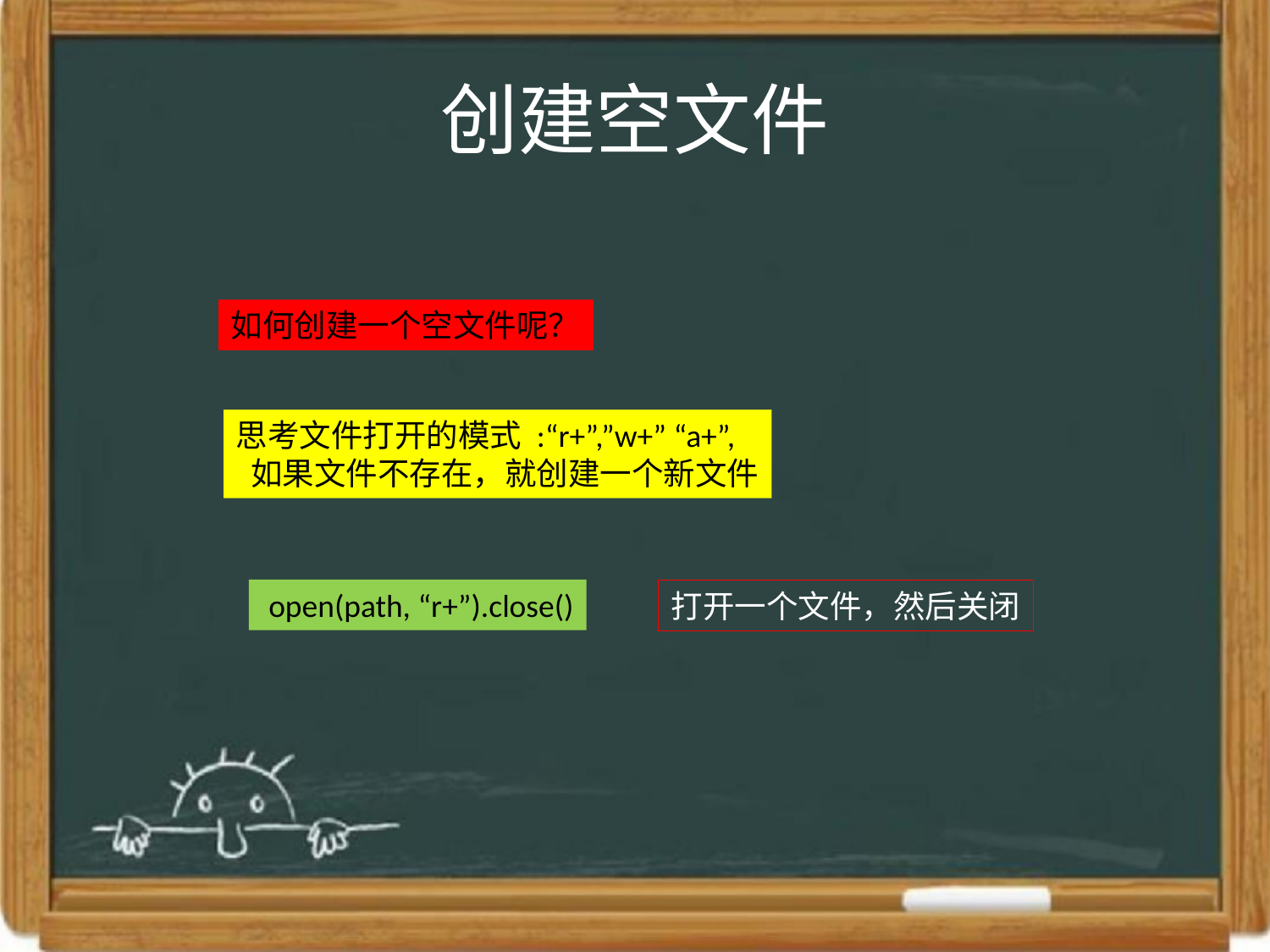

# 创建空文件
如何创建一个空文件呢？
思考文件打开的模式 :“r+”,”w+” “a+”,
 如果文件不存在，就创建一个新文件
 open(path, “r+”).close()
打开一个文件，然后关闭